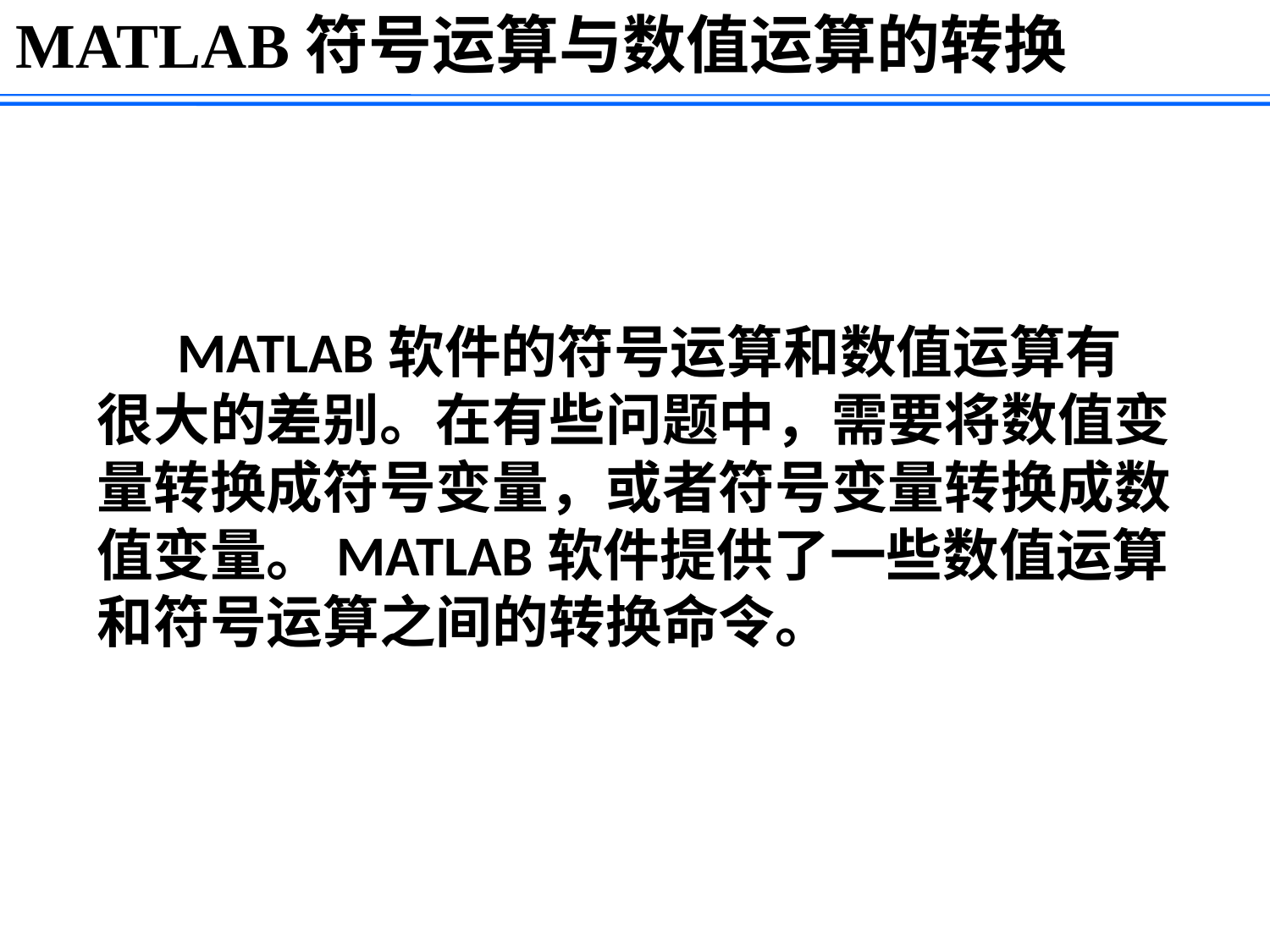

MATLAB符号运算与数值运算的转换

             MATLAB软件的符号运算和数值运算有很大的差别。在有些问题中，需要将数值变量转换成符号变量，或者符号变量转换成数值变量。MATLAB软件提供了一些数值运算和符号运算之间的转换命令。